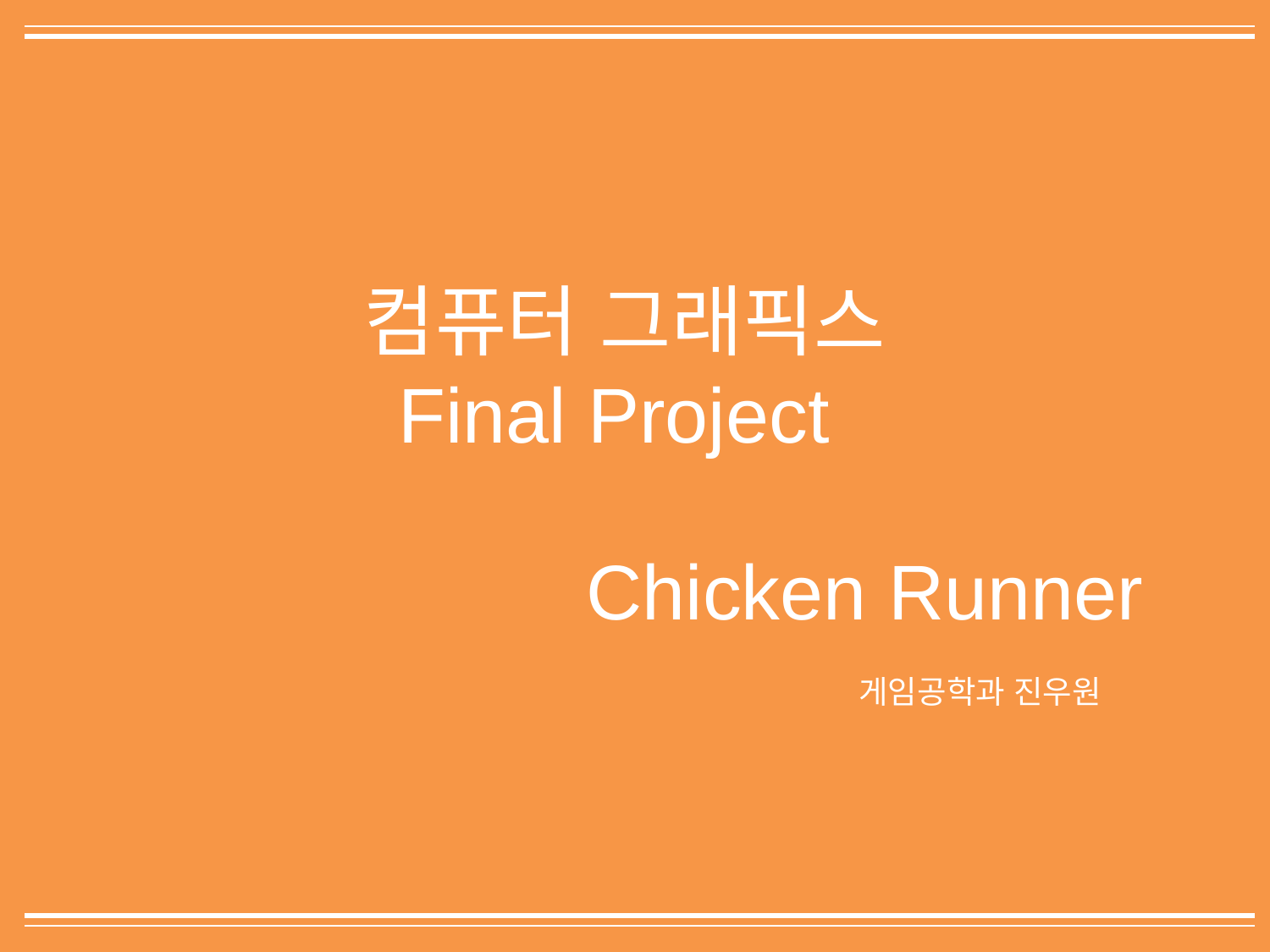

컴퓨터 그래픽스
Final Project
Chicken Runner
게임공학과 진우원